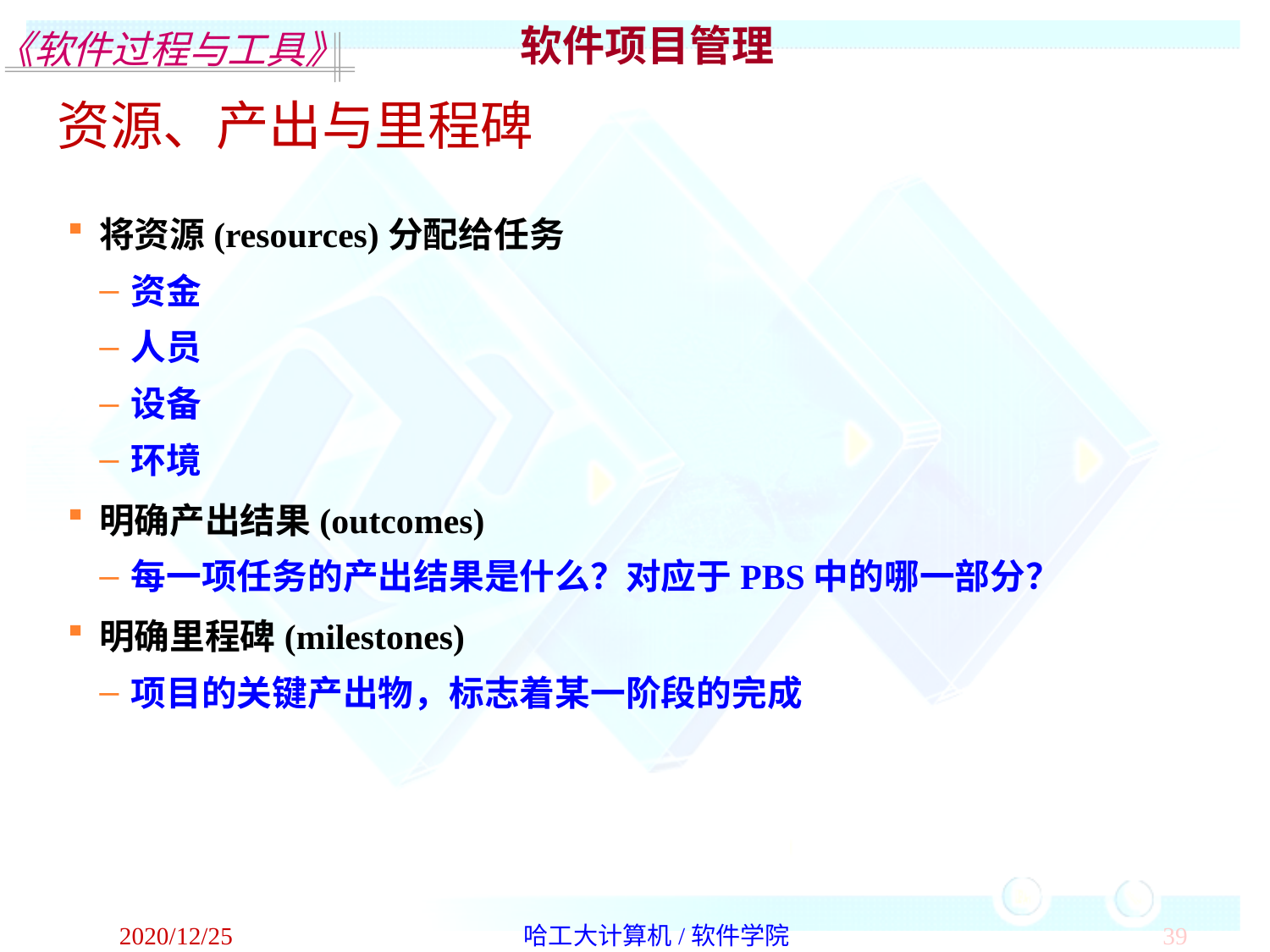

软件项目管理
资源、产出与里程碑
将资源(resources)分配给任务
资金
人员
设备
环境
明确产出结果(outcomes)
每一项任务的产出结果是什么？对应于PBS中的哪一部分？
明确里程碑(milestones)
项目的关键产出物，标志着某一阶段的完成